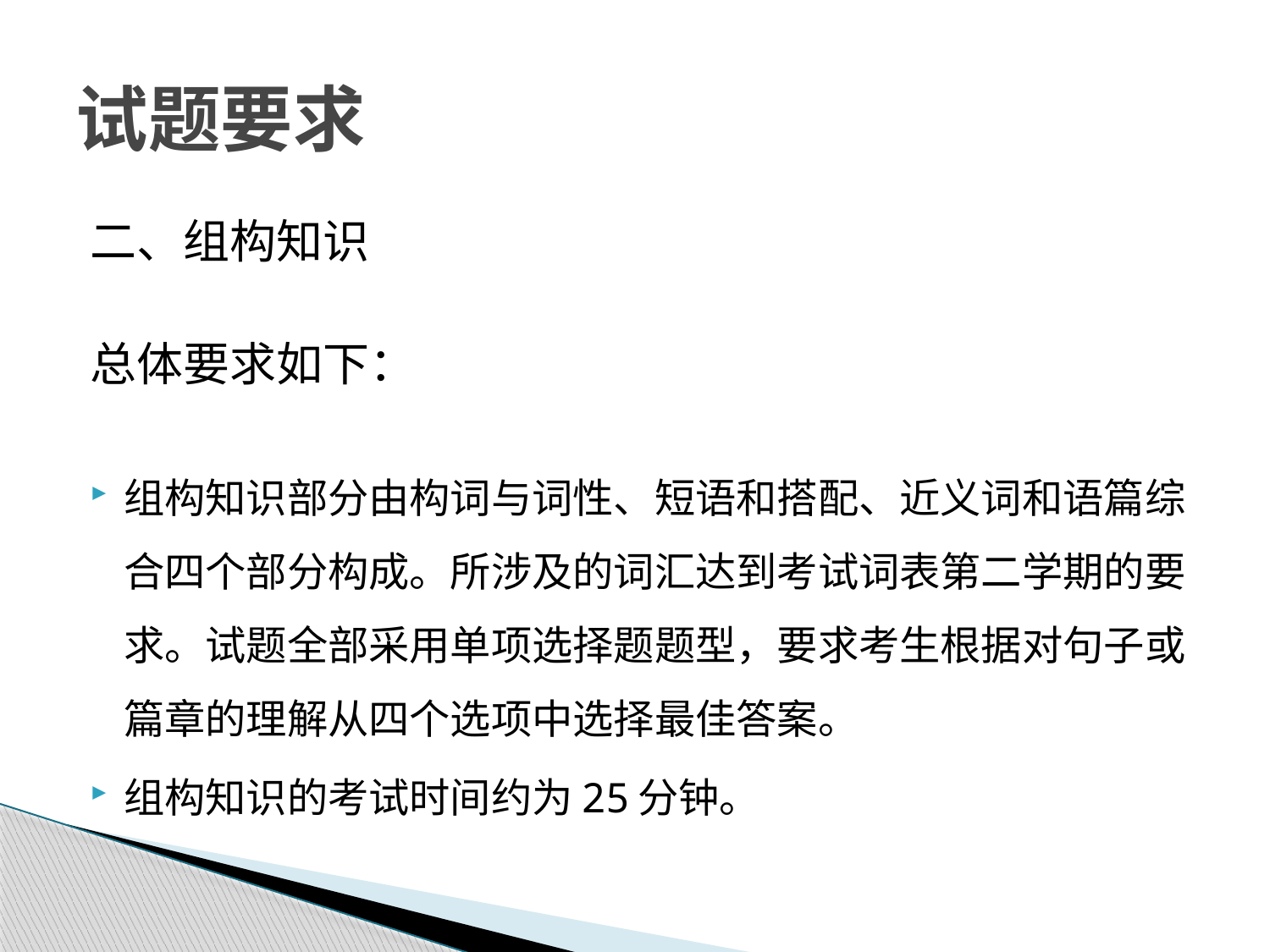

# 试题要求
二、组构知识

总体要求如下：

组构知识部分由构词与词性、短语和搭配、近义词和语篇综合四个部分构成。所涉及的词汇达到考试词表第二学期的要求。试题全部采用单项选择题题型，要求考生根据对句子或篇章的理解从四个选项中选择最佳答案。
组构知识的考试时间约为25分钟。